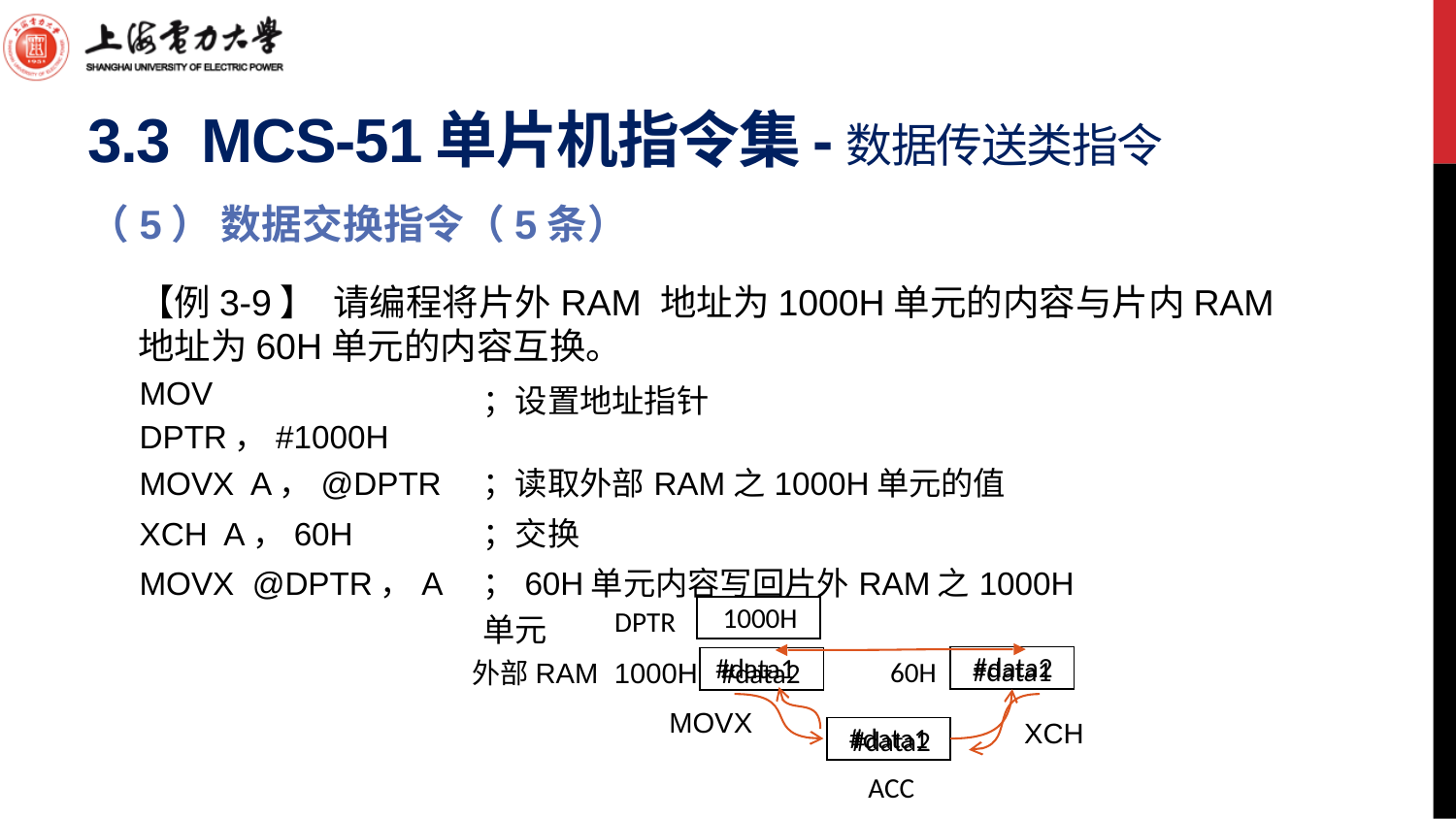

# 3.3  MCS-51单片机指令集-数据传送类指令
（5） 数据交换指令（5条）

【例3-9】  请编程将片外RAM 地址为1000H单元的内容与片内RAM地址为60H单元的内容互换。
| MOV DPTR，#1000H | ；设置地址指针 |
| --- | --- |
| MOVX A，@DPTR | ；读取外部RAM之1000H单元的值 |
| XCH A，60H | ；交换 |
| MOVX @DPTR，A | ；60H单元内容写回片外RAM之1000H单元 |
1000H
DPTR

#data2
#data1
#data1
60H

外部RAM  1000H

#data2
MOVX
XCH
#data1
#data2

ACC